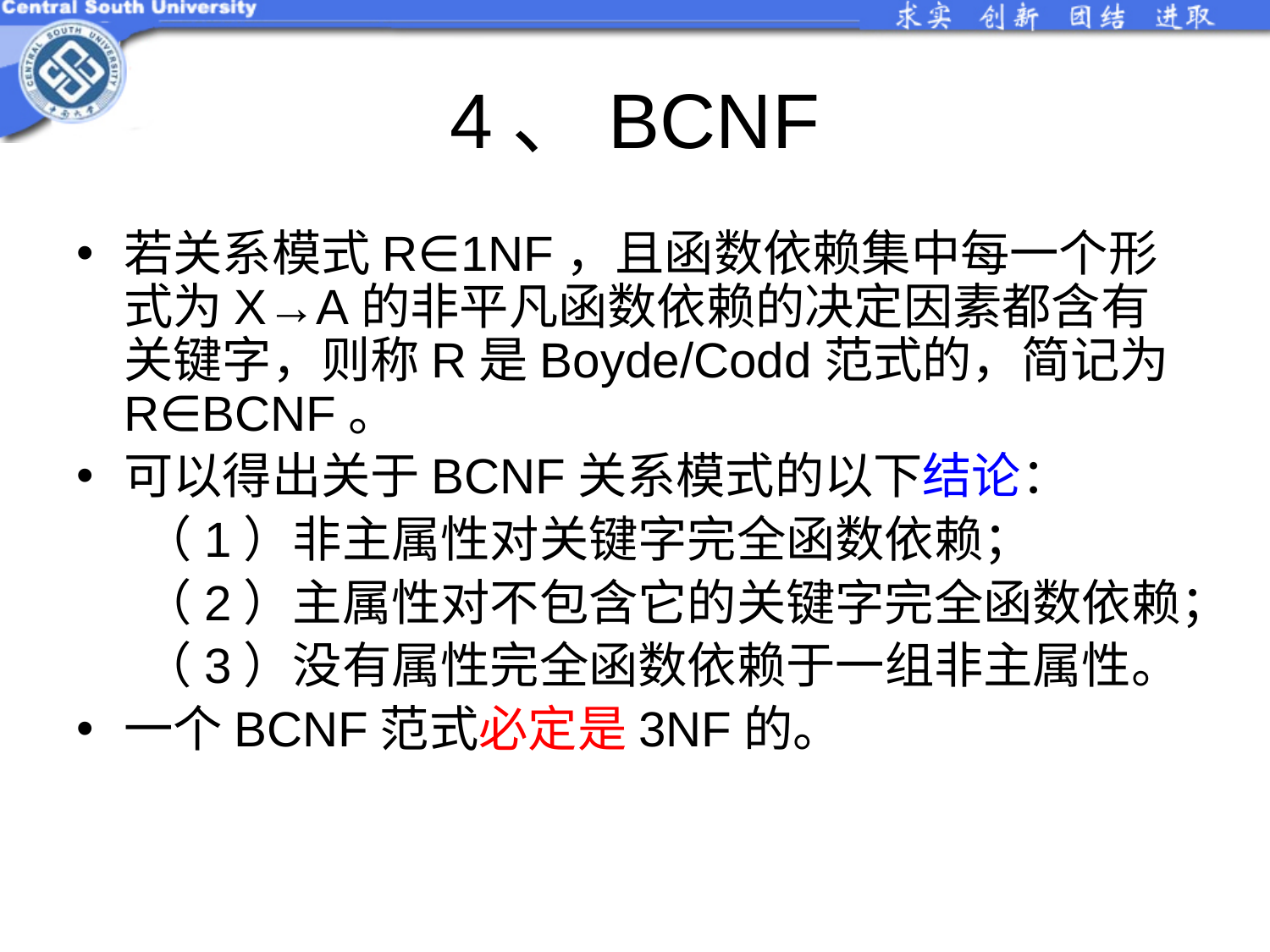

# 4、BCNF
若关系模式R∈1NF，且函数依赖集中每一个形式为X→A的非平凡函数依赖的决定因素都含有关键字，则称R是Boyde/Codd范式的，简记为R∈BCNF。
可以得出关于BCNF关系模式的以下结论：
     （1）非主属性对关键字完全函数依赖；
     （2）主属性对不包含它的关键字完全函数依赖；
     （3）没有属性完全函数依赖于一组非主属性。
一个BCNF范式必定是3NF的。